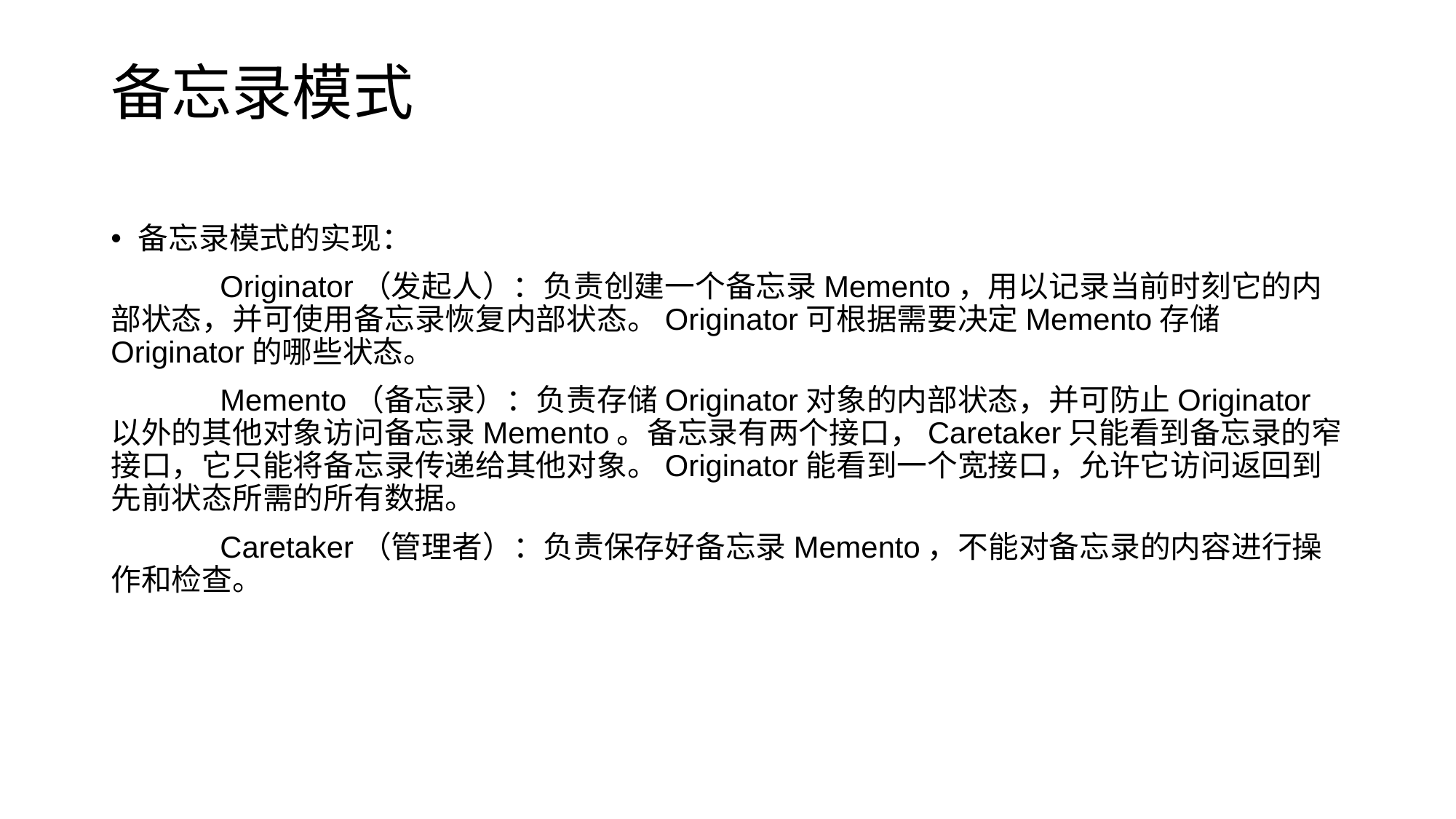

# 备忘录模式
备忘录模式的实现：
	Originator（发起人）：负责创建一个备忘录Memento，用以记录当前时刻它的内部状态，并可使用备忘录恢复内部状态。Originator可根据需要决定Memento存储Originator的哪些状态。
	Memento（备忘录）：负责存储Originator对象的内部状态，并可防止Originator以外的其他对象访问备忘录Memento。备忘录有两个接口，Caretaker只能看到备忘录的窄接口，它只能将备忘录传递给其他对象。Originator能看到一个宽接口，允许它访问返回到先前状态所需的所有数据。
	Caretaker（管理者）：负责保存好备忘录Memento，不能对备忘录的内容进行操作和检查。